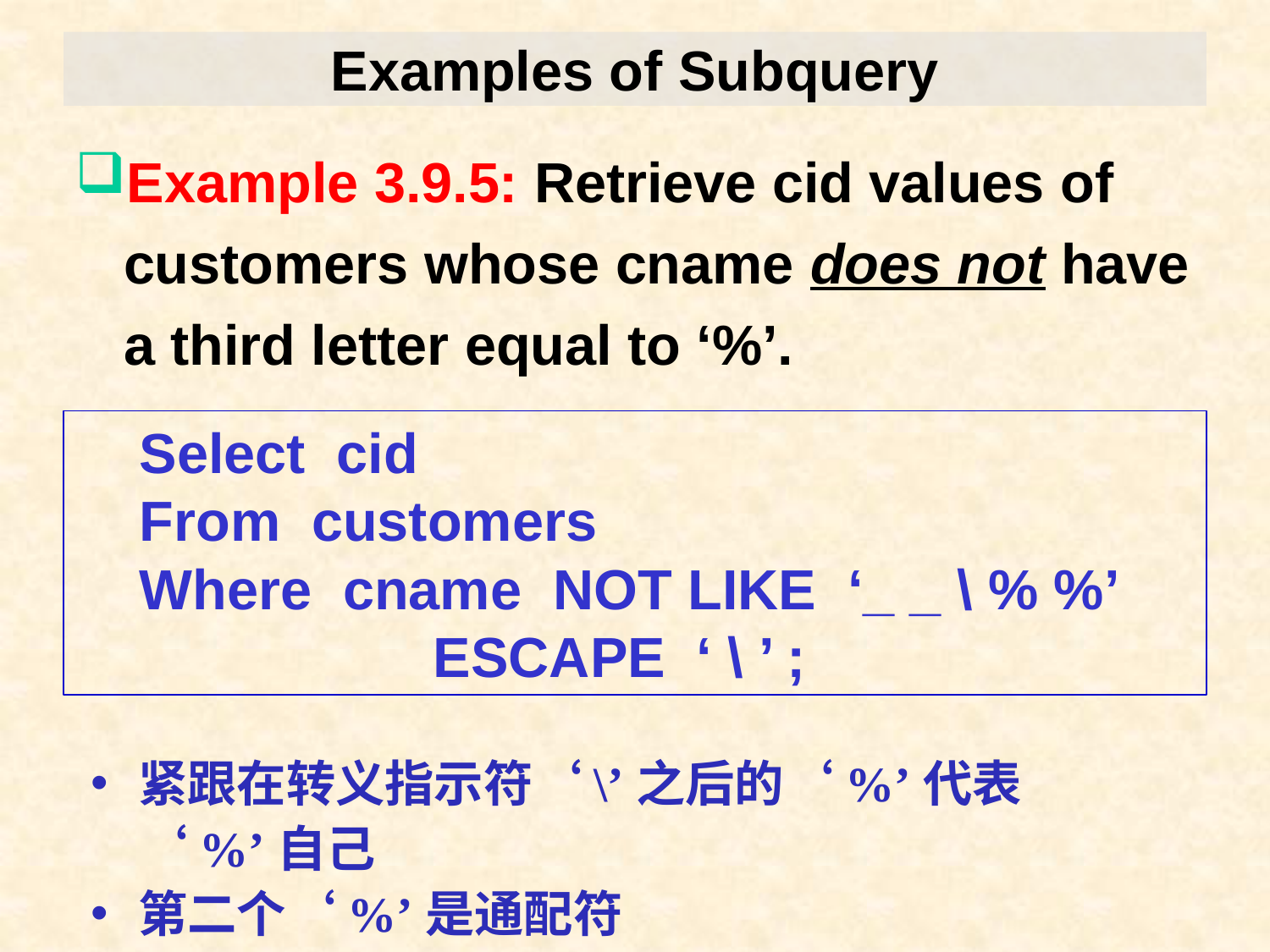

# Examples of Subquery
Example 3.9.5: Retrieve cid values of customers whose cname does not have a third letter equal to ‘%’.
Select  cid
From  customers
Where  cname  NOT LIKE  ‘_ _ \ % %’
			ESCAPE  ‘ \ ’ ;
紧跟在转义指示符‘\’之后的‘%’代表‘%’自己
第二个‘%’是通配符